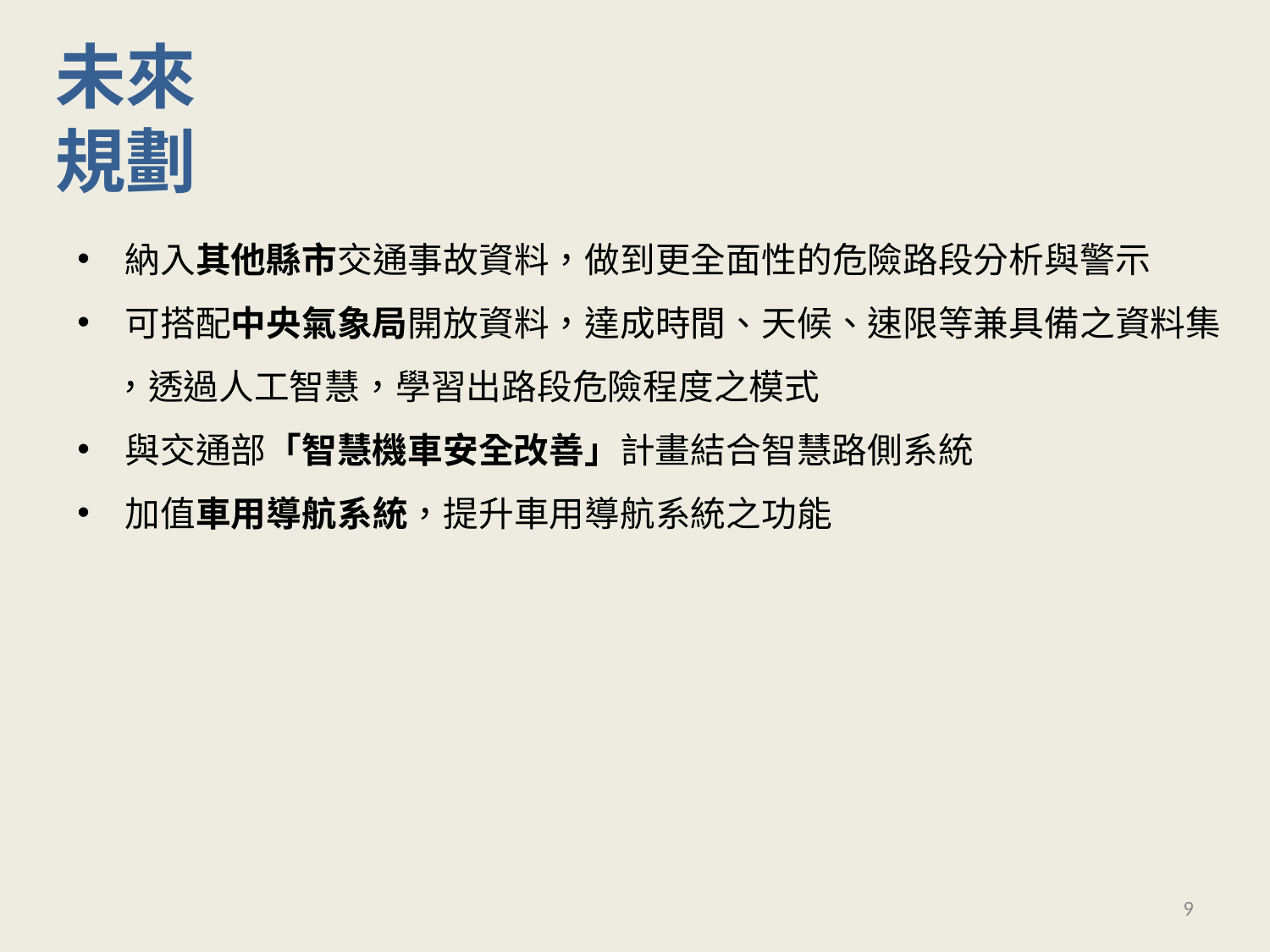

未來
規劃
納入其他縣市交通事故資料，做到更全面性的危險路段分析與警示
可搭配中央氣象局開放資料，達成時間、天候、速限等兼具備之資料集
　，透過人工智慧，學習出路段危險程度之模式
與交通部「智慧機車安全改善」計畫結合智慧路側系統
加值車用導航系統，提升車用導航系統之功能

9